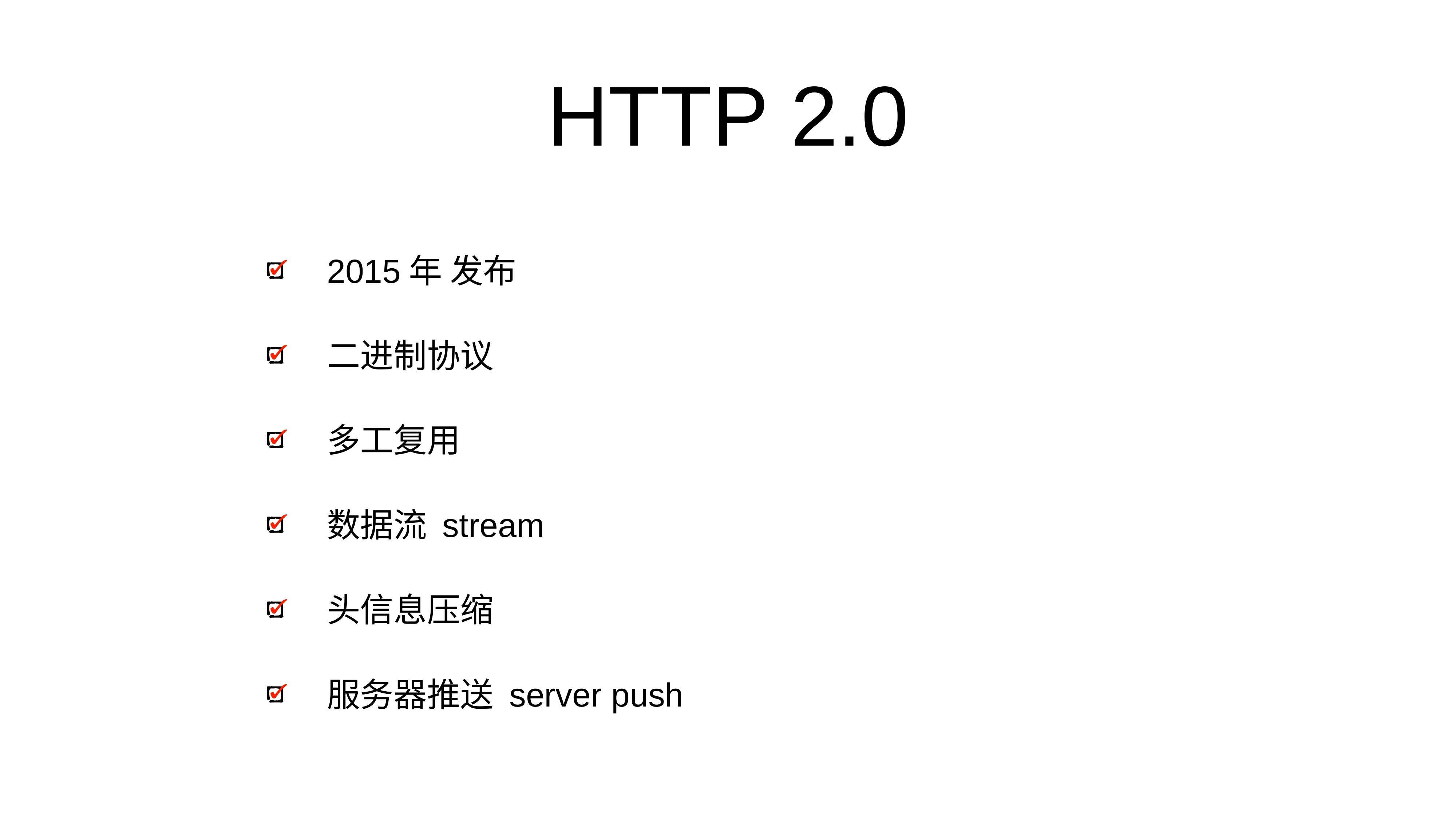

# HTTP 2.0
2015年 发布
二进制协议
多工复用
数据流 stream
头信息压缩
服务器推送 server push